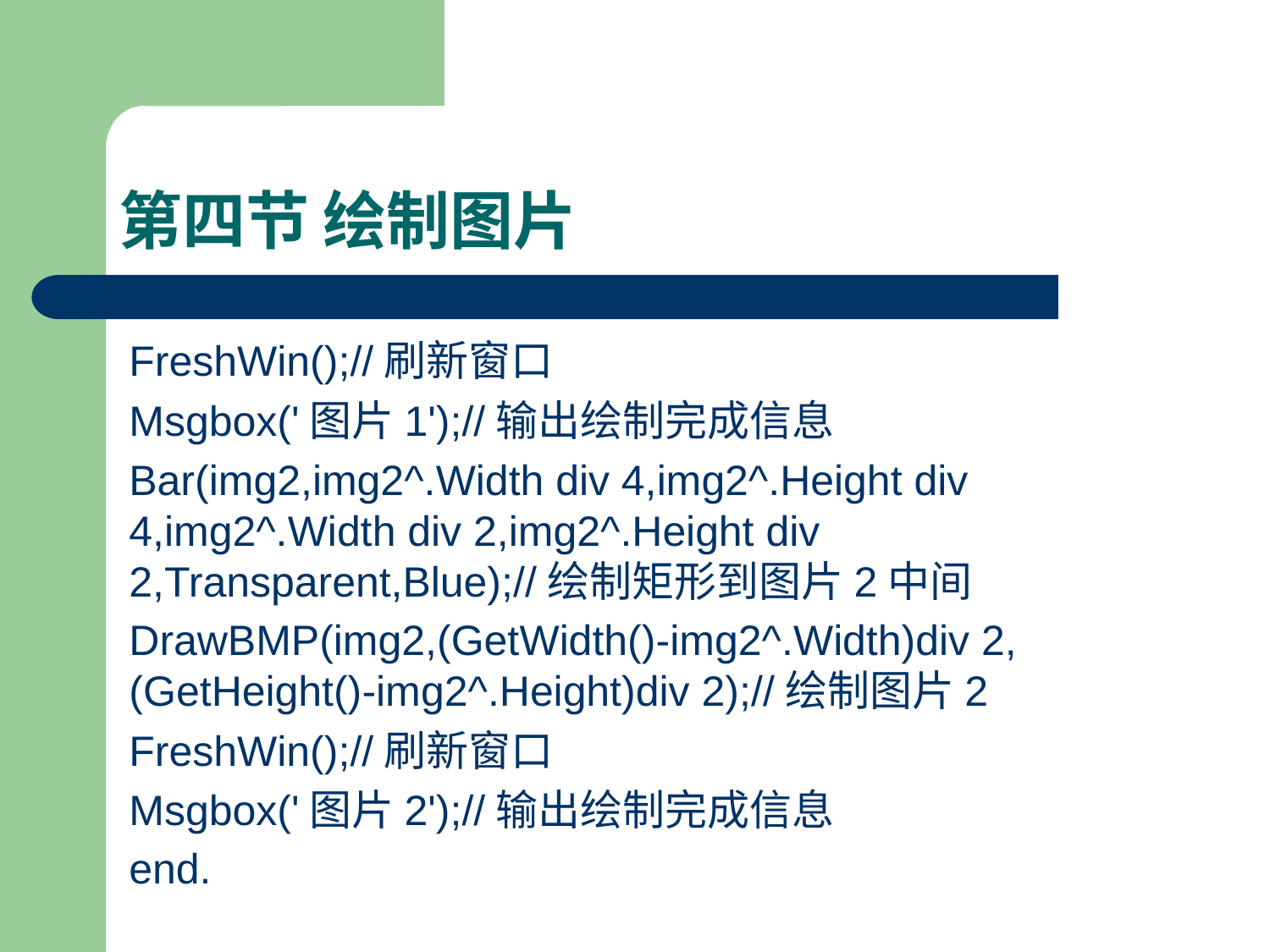

# 第四节 绘制图片
FreshWin();//刷新窗口
Msgbox('图片1');//输出绘制完成信息
Bar(img2,img2^.Width div 4,img2^.Height div 4,img2^.Width div 2,img2^.Height div 2,Transparent,Blue);//绘制矩形到图片2中间
DrawBMP(img2,(GetWidth()-img2^.Width)div 2,(GetHeight()-img2^.Height)div 2);//绘制图片2
FreshWin();//刷新窗口
Msgbox('图片2');//输出绘制完成信息
end.